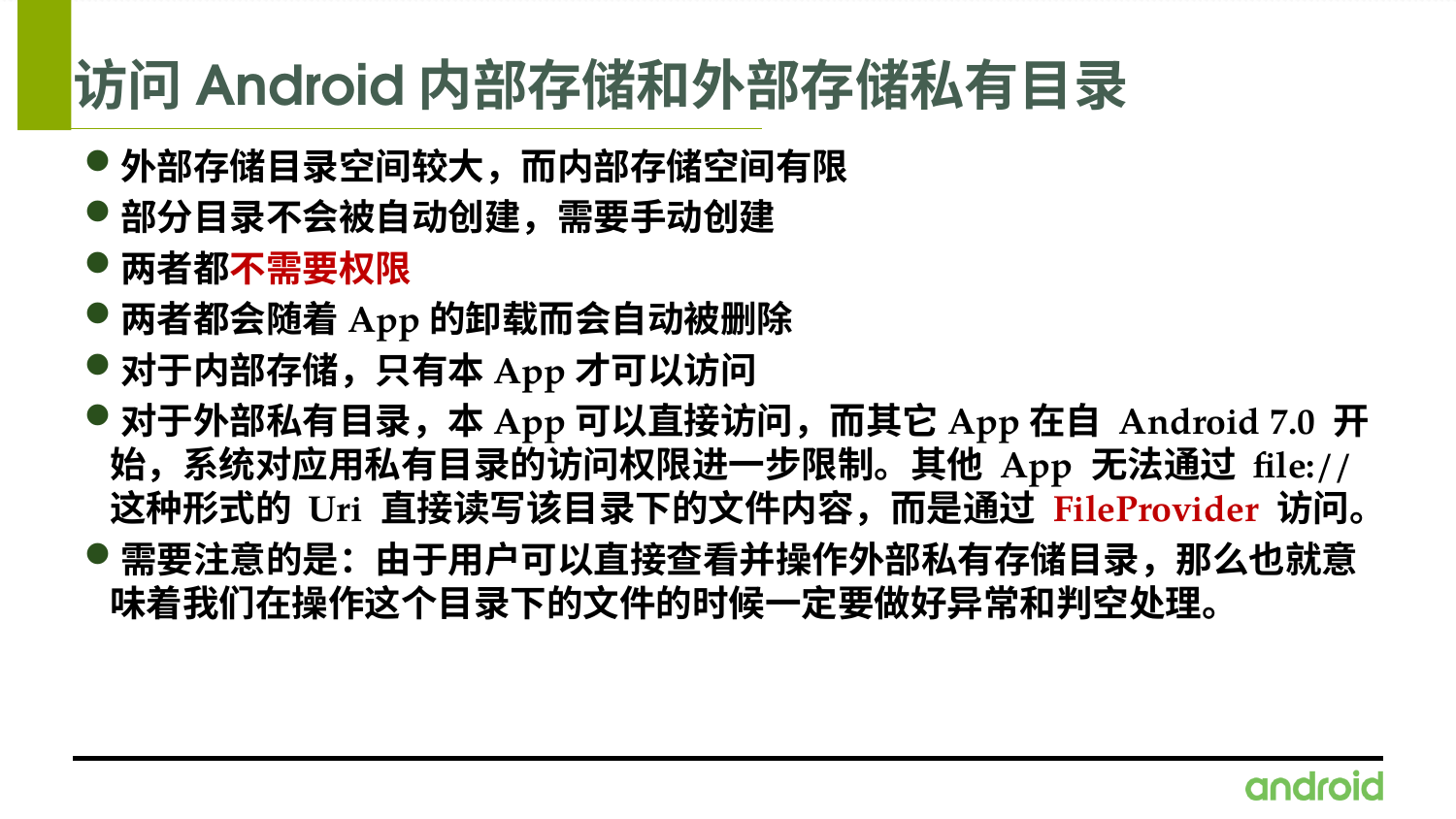

# 访问Android内部存储和外部存储私有目录
外部存储目录空间较大，而内部存储空间有限
部分目录不会被自动创建，需要手动创建
两者都不需要权限
两者都会随着App的卸载而会自动被删除
对于内部存储，只有本App才可以访问
对于外部私有目录，本App可以直接访问，而其它App在自 Android 7.0 开始，系统对应用私有目录的访问权限进一步限制。其他 App 无法通过 file:// 这种形式的 Uri 直接读写该目录下的文件内容，而是通过 FileProvider 访问。
需要注意的是：由于用户可以直接查看并操作外部私有存储目录，那么也就意味着我们在操作这个目录下的文件的时候一定要做好异常和判空处理。